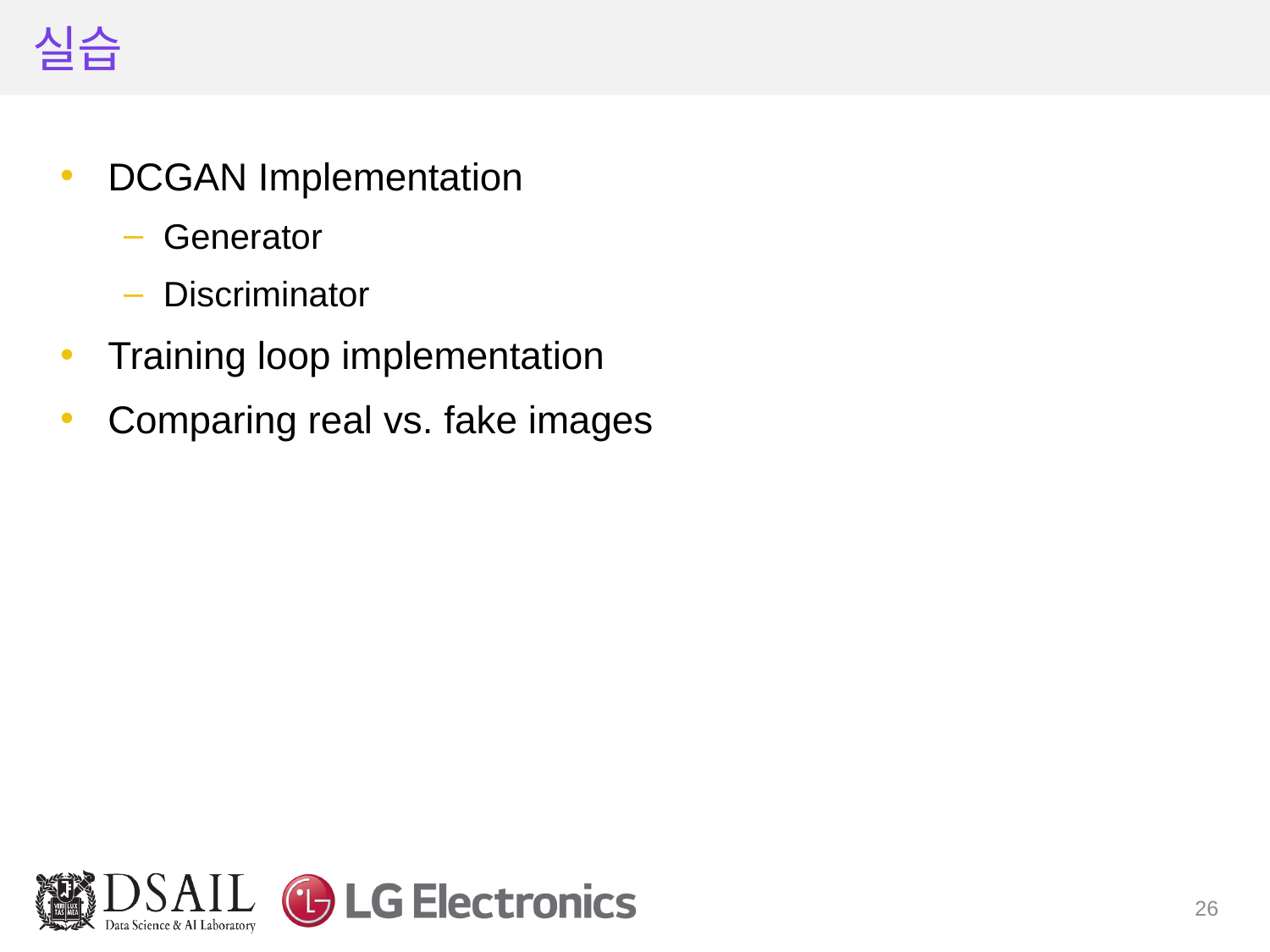

# 실습
DCGAN Implementation
Generator
Discriminator
Training loop implementation
Comparing real vs. fake images
26